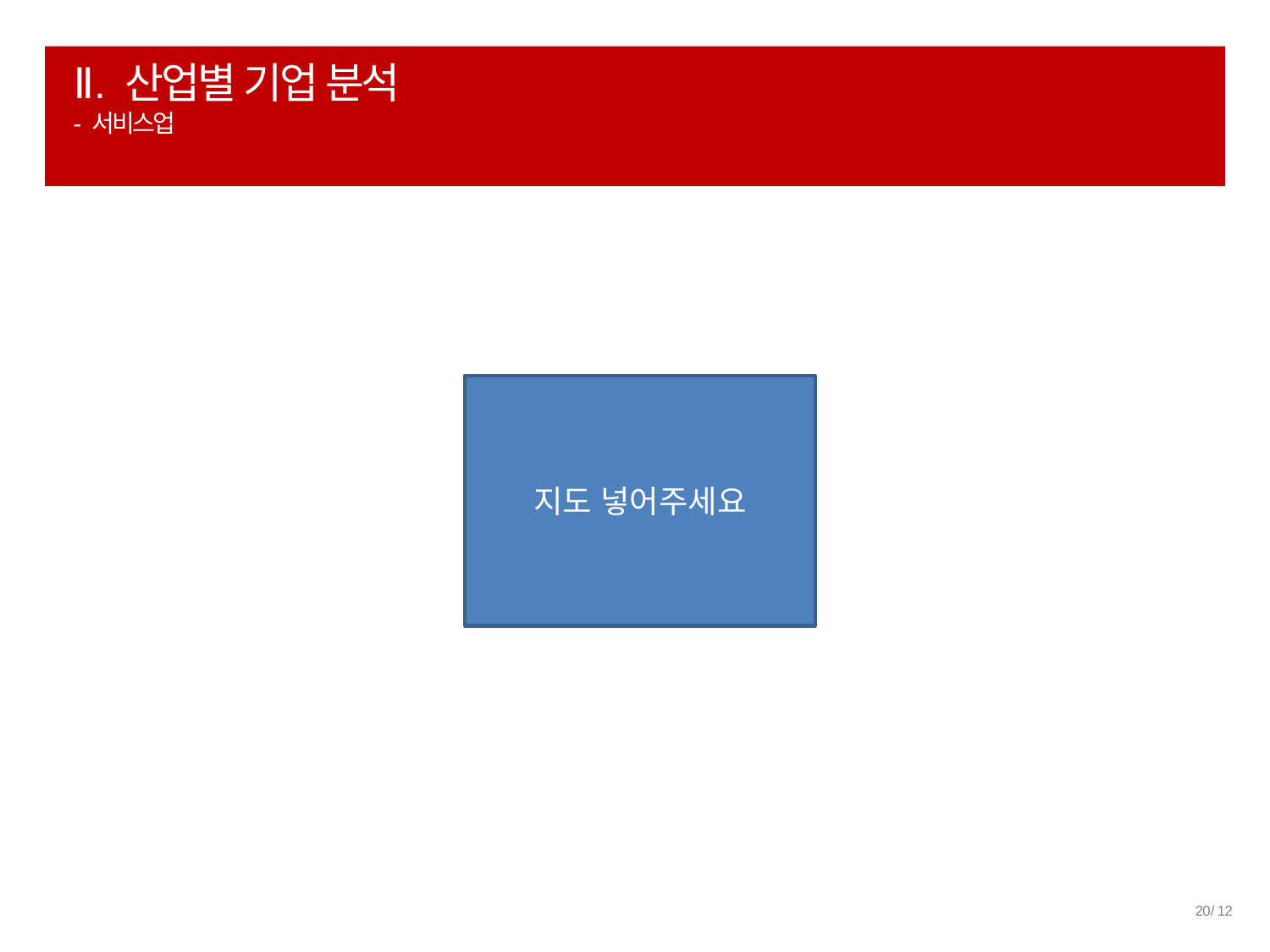

# Ⅱ. 산업별 기업 분석 - 서비스업
지도 넣어주세요
20/ 12